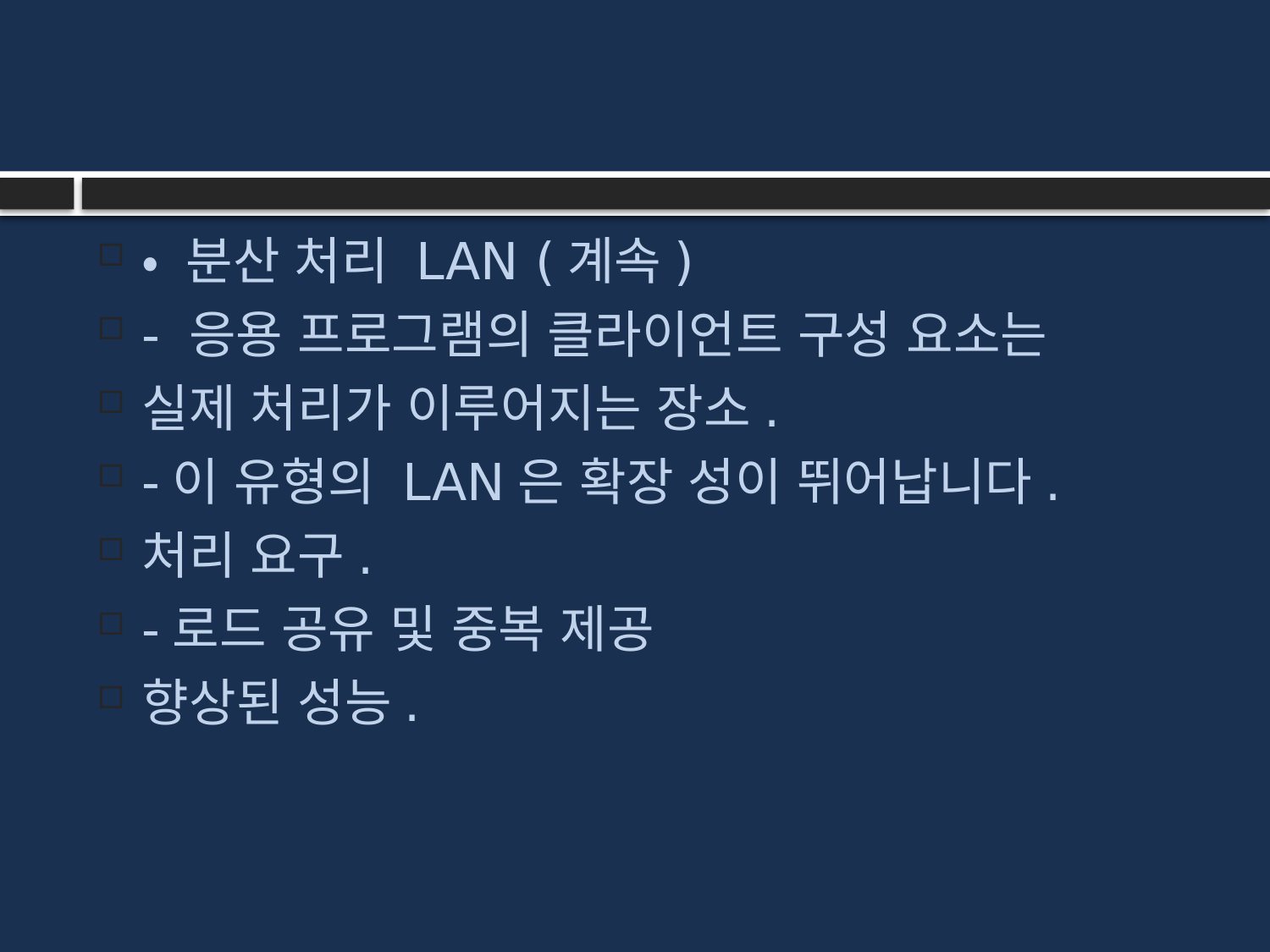

#
• 분산 처리 LAN (계속)
- 응용 프로그램의 클라이언트 구성 요소는
실제 처리가 이루어지는 장소.
-이 유형의 LAN은 확장 성이 뛰어납니다.
처리 요구.
-로드 공유 및 중복 제공
향상된 성능.